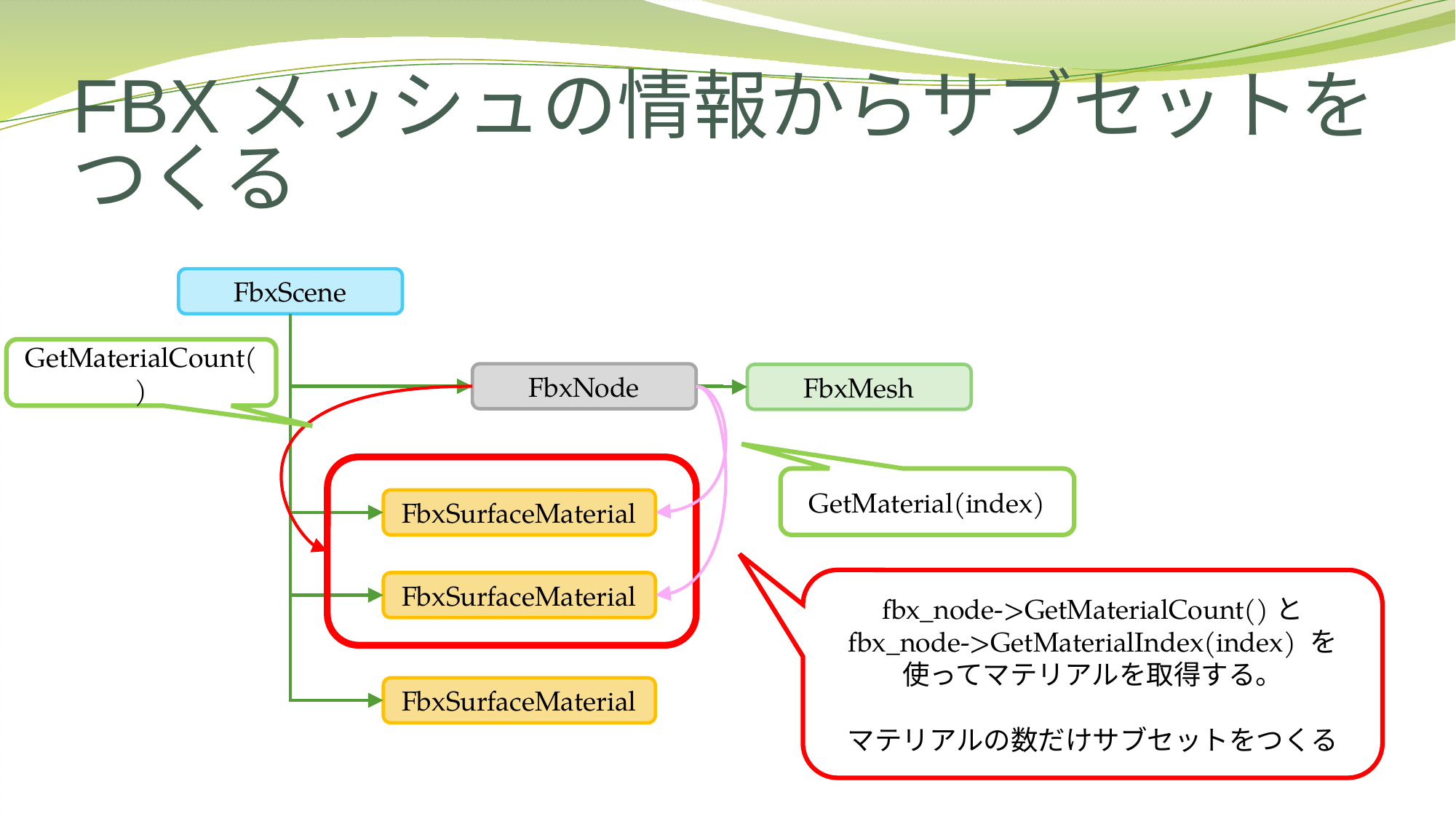

# FBXメッシュの情報からサブセットをつくる
FbxScene
GetMaterialCount()
FbxNode
FbxMesh

GetMaterial(index)
FbxSurfaceMaterial
fbx_node->GetMaterialCount()と
fbx_node->GetMaterialIndex(index) を
使ってマテリアルを取得する。

マテリアルの数だけサブセットをつくる
FbxSurfaceMaterial
FbxSurfaceMaterial